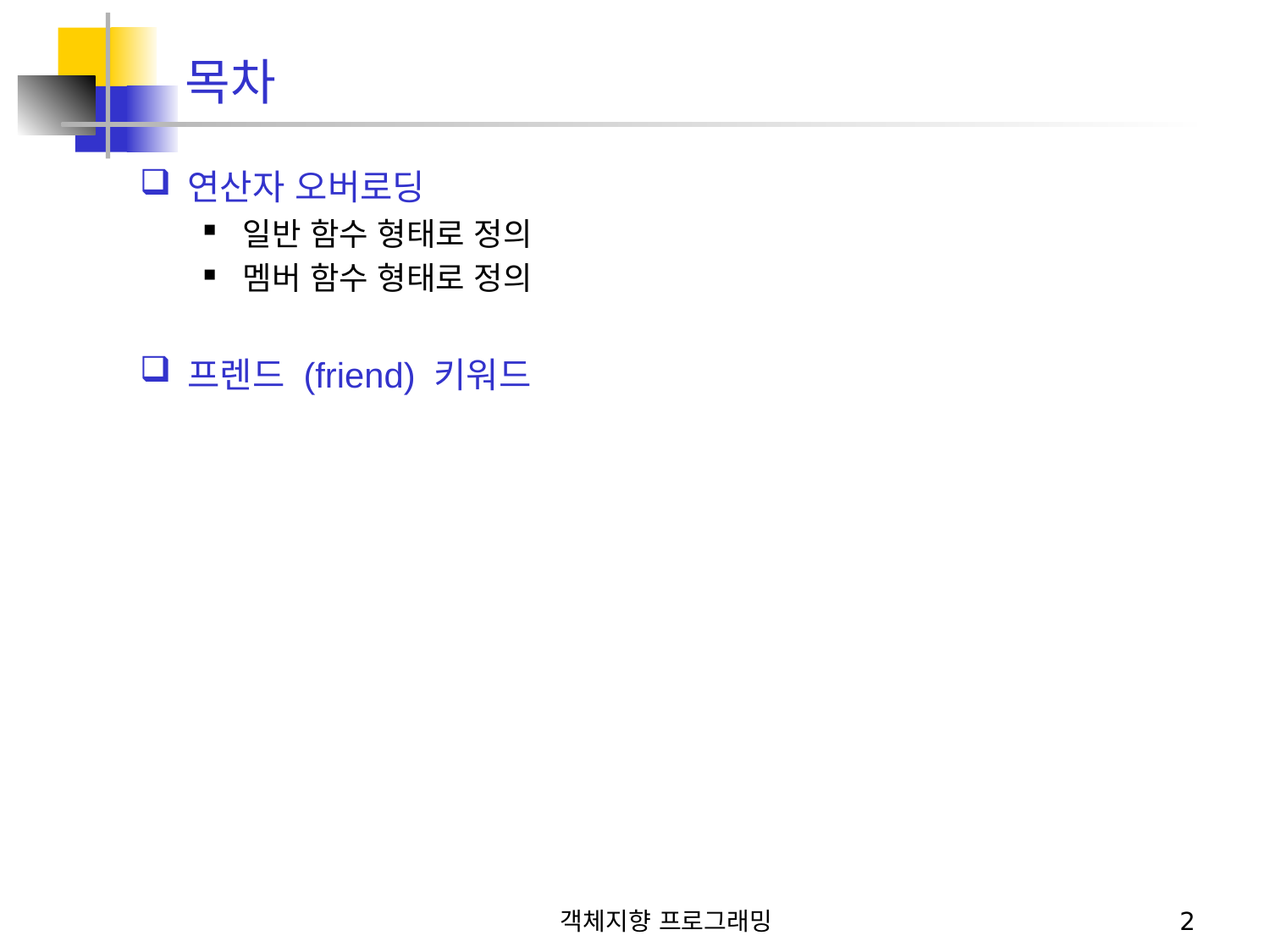

# 목차
연산자 오버로딩
일반 함수 형태로 정의
멤버 함수 형태로 정의

프렌드 (friend) 키워드
객체지향 프로그래밍
2